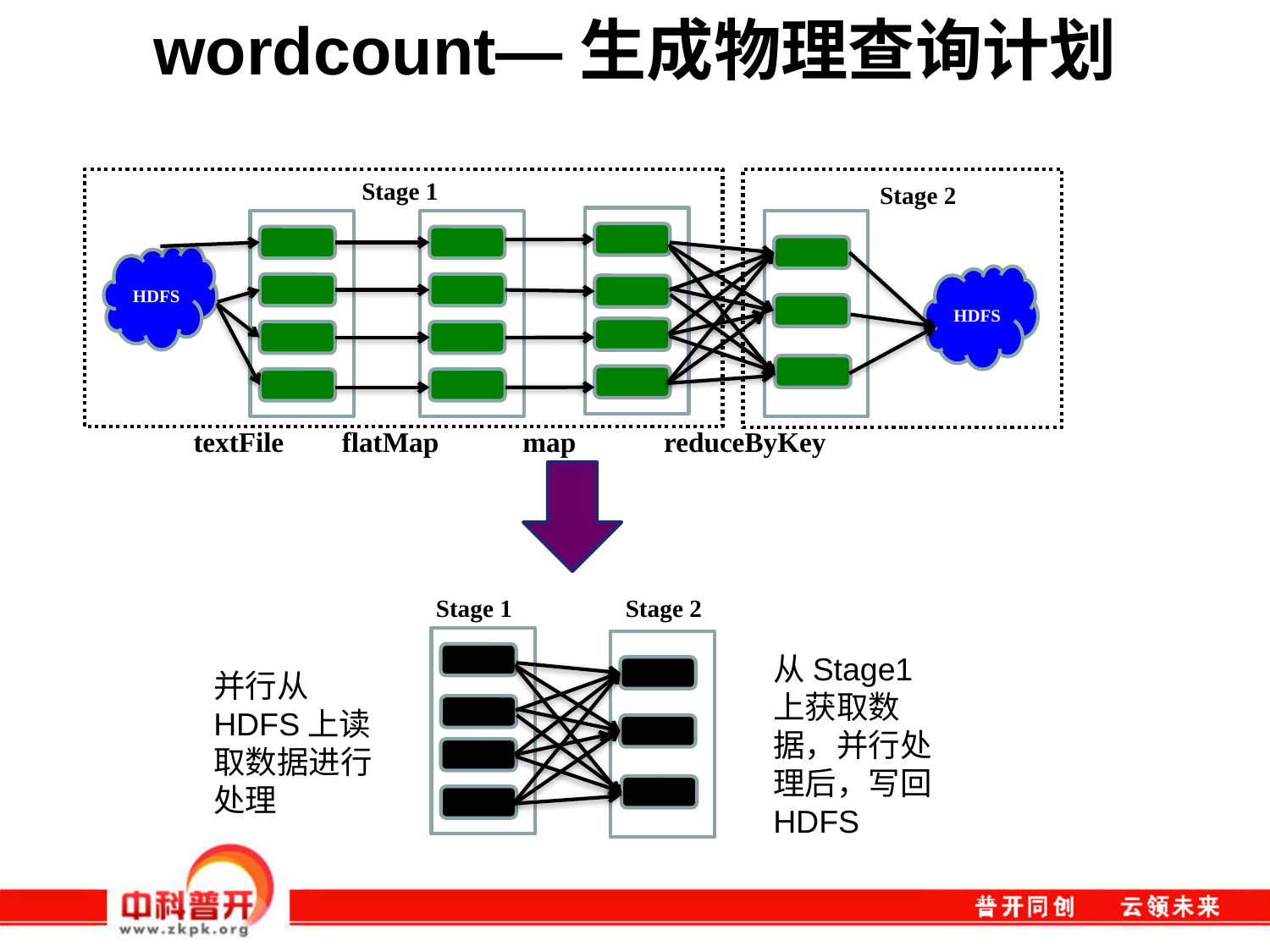

# wordcount—生成物理查询计划

Stage 1

Stage 2

HDFS
HDFS

textFile
flatMap
map
reduceByKey

Stage 2
Stage 1

从Stage1上获取数据，并行处理后，写回HDFS

并行从HDFS上读取数据进行处理